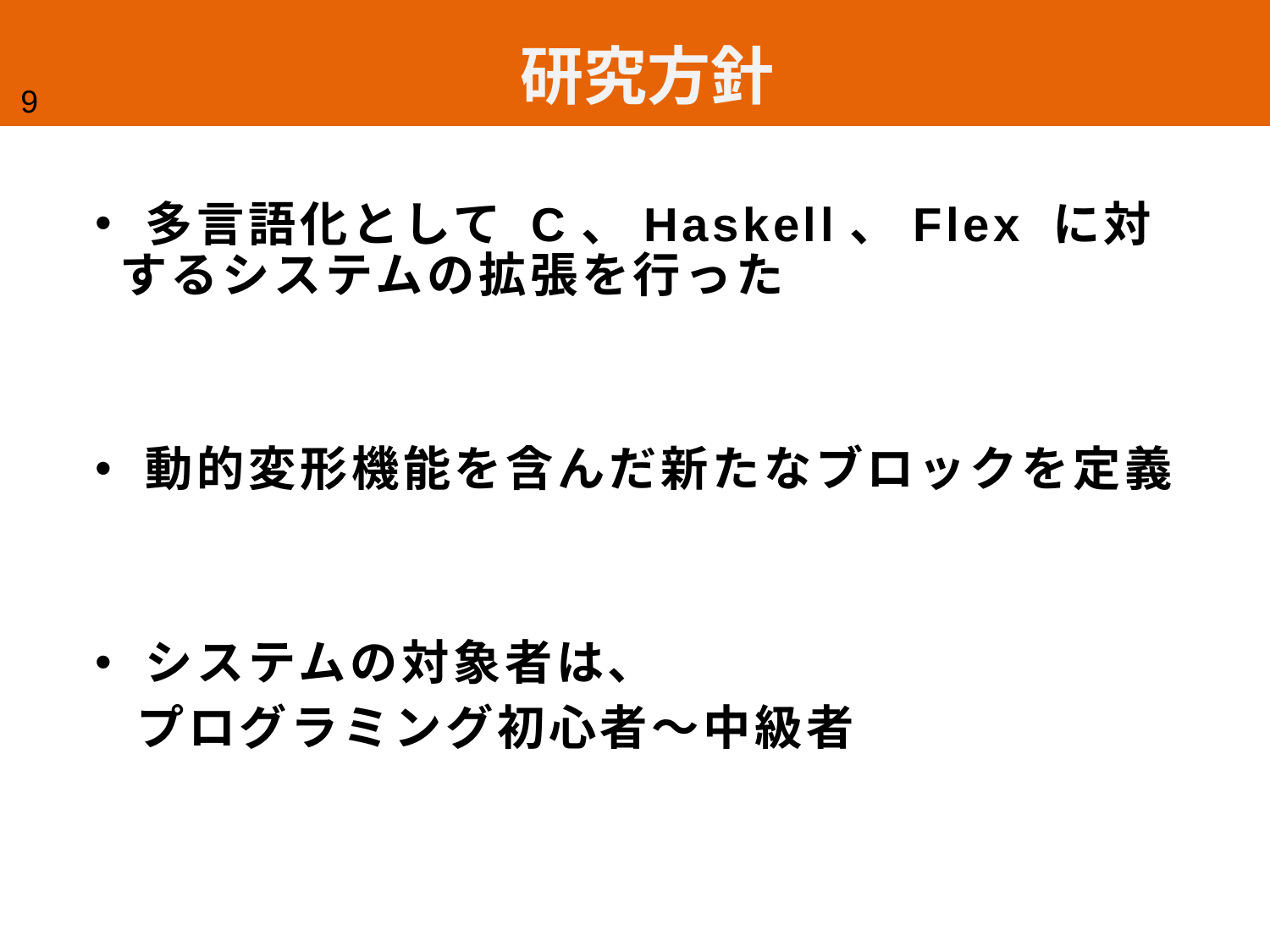

研究方針
9
 多言語化として C、Haskell、Flex に対するシステムの拡張を行った

 動的変形機能を含んだ新たなブロックを定義

 システムの対象者は、
  プログラミング初心者～中級者